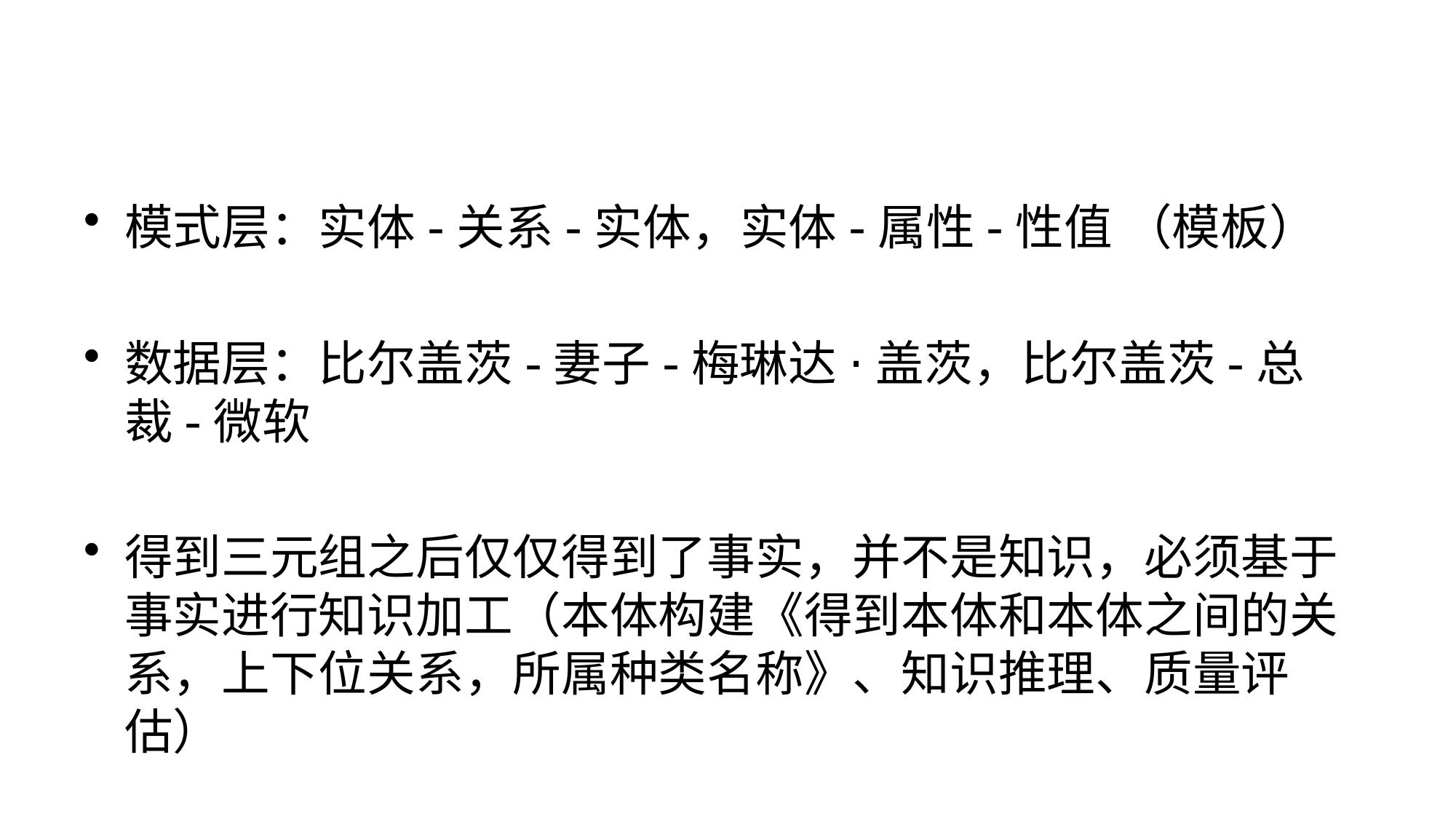

#
模式层：实体-关系-实体，实体-属性-性值 （模板）

数据层：比尔盖茨-妻子-梅琳达·盖茨，比尔盖茨-总裁-微软

得到三元组之后仅仅得到了事实，并不是知识，必须基于事实进行知识加工（本体构建《得到本体和本体之间的关系，上下位关系，所属种类名称》、知识推理、质量评估）